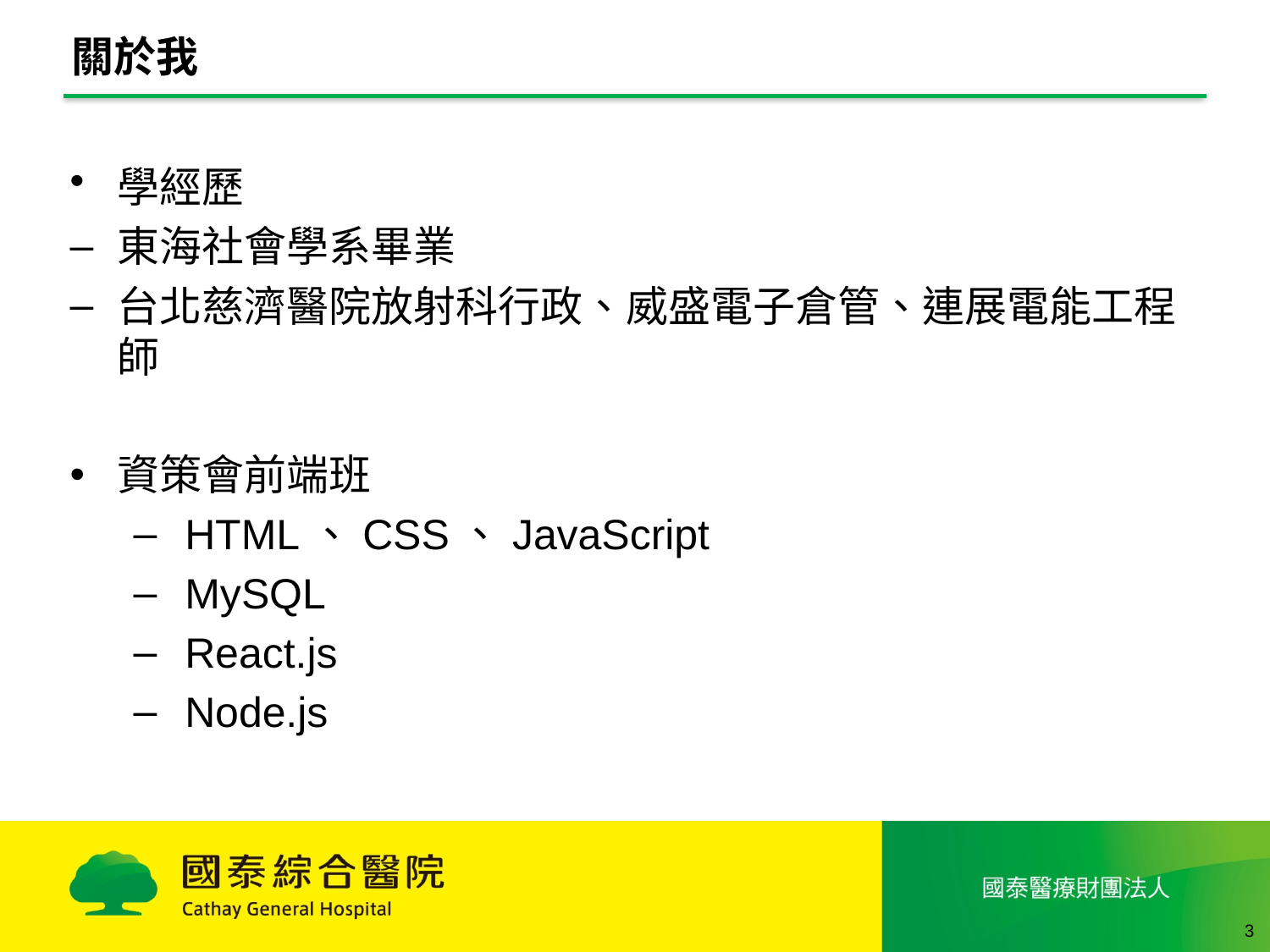

# 關於我
學經歷
東海社會學系畢業
台北慈濟醫院放射科行政、威盛電子倉管、連展電能工程師

資策會前端班
 HTML、CSS、JavaScript
 MySQL
 React.js
 Node.js

3